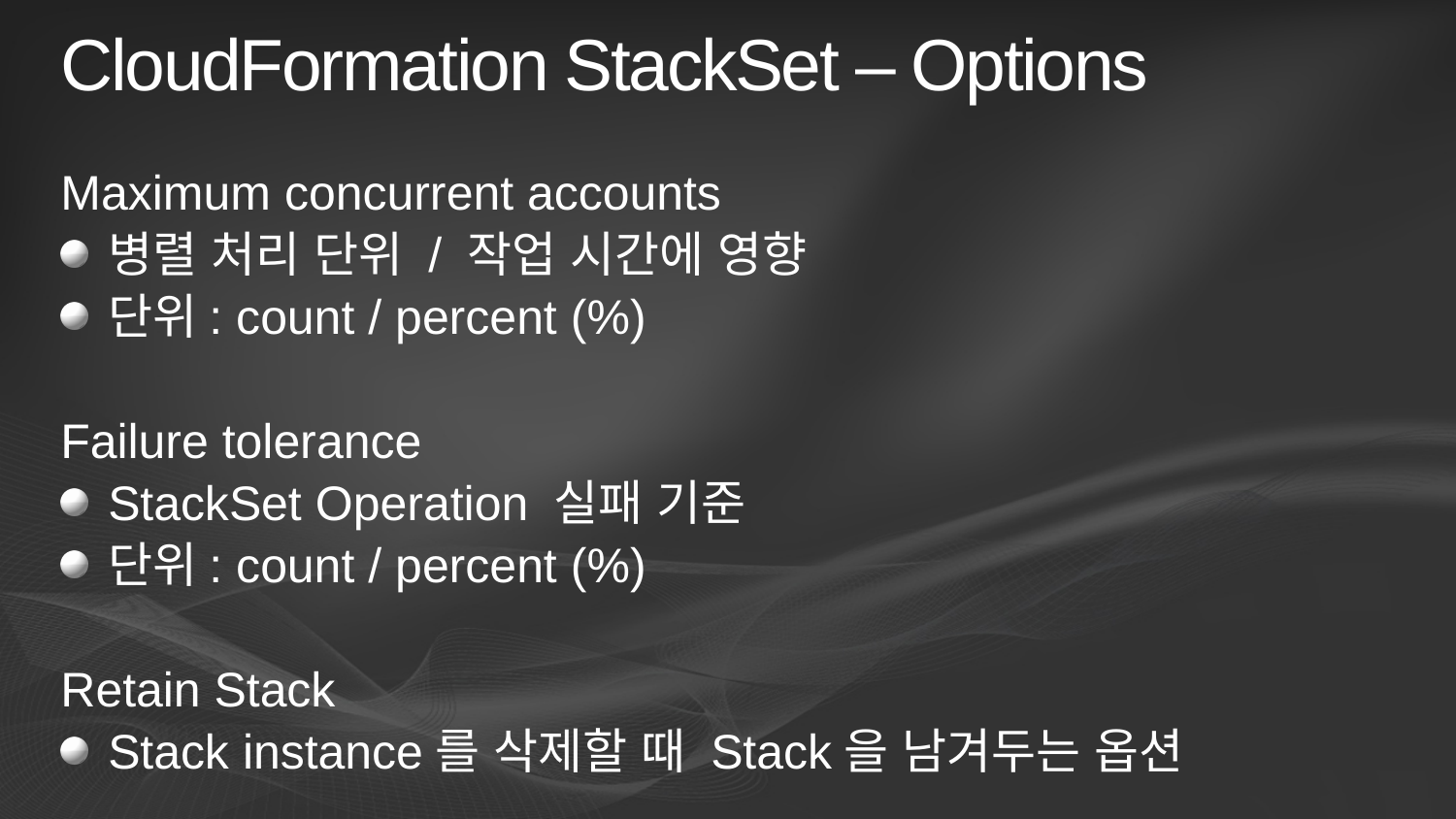

# CloudFormation StackSet – Options
Maximum concurrent accounts
병렬 처리 단위 / 작업 시간에 영향
단위: count / percent (%)

Failure tolerance
StackSet Operation 실패 기준
단위: count / percent (%)

Retain Stack
Stack instance를 삭제할 때 Stack을 남겨두는 옵션